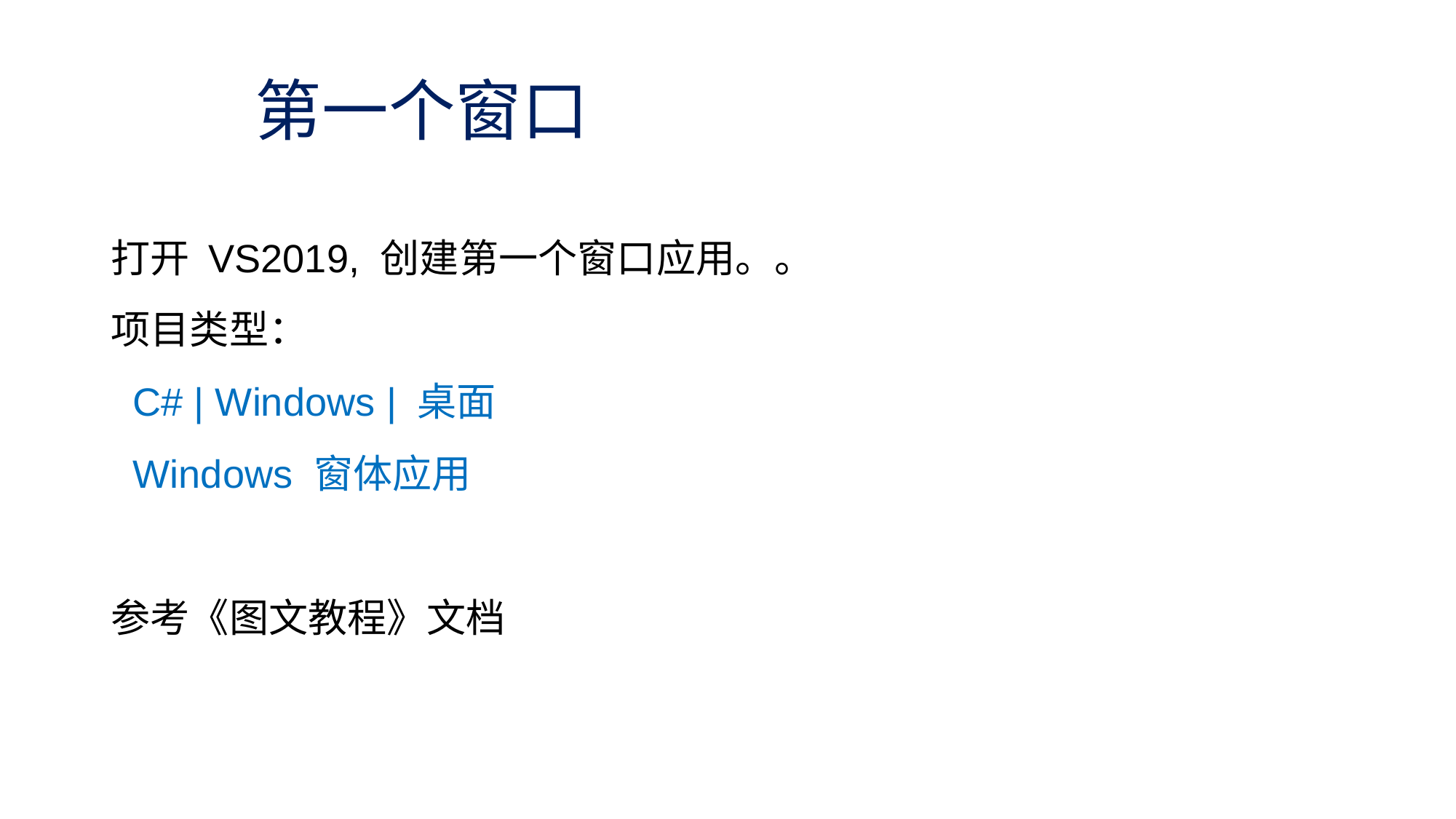

# 第一个窗口
打开 VS2019, 创建第一个窗口应用。。
项目类型：
  C# | Windows | 桌面
  Windows 窗体应用

参考《图文教程》文档